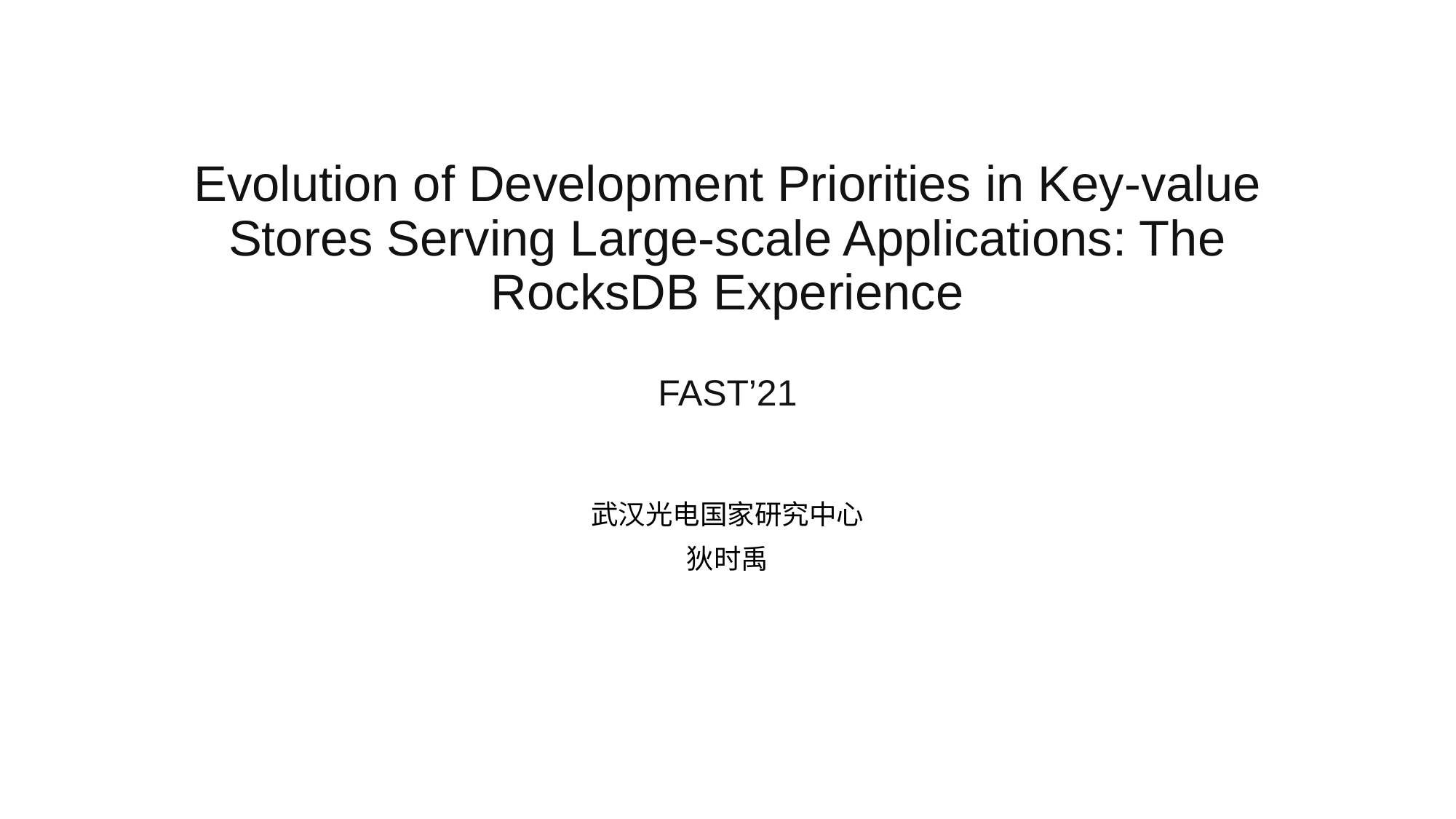

# Evolution of Development Priorities in Key-value Stores Serving Large-scale Applications: The RocksDB Experience FAST’21
武汉光电国家研究中心
狄时禹